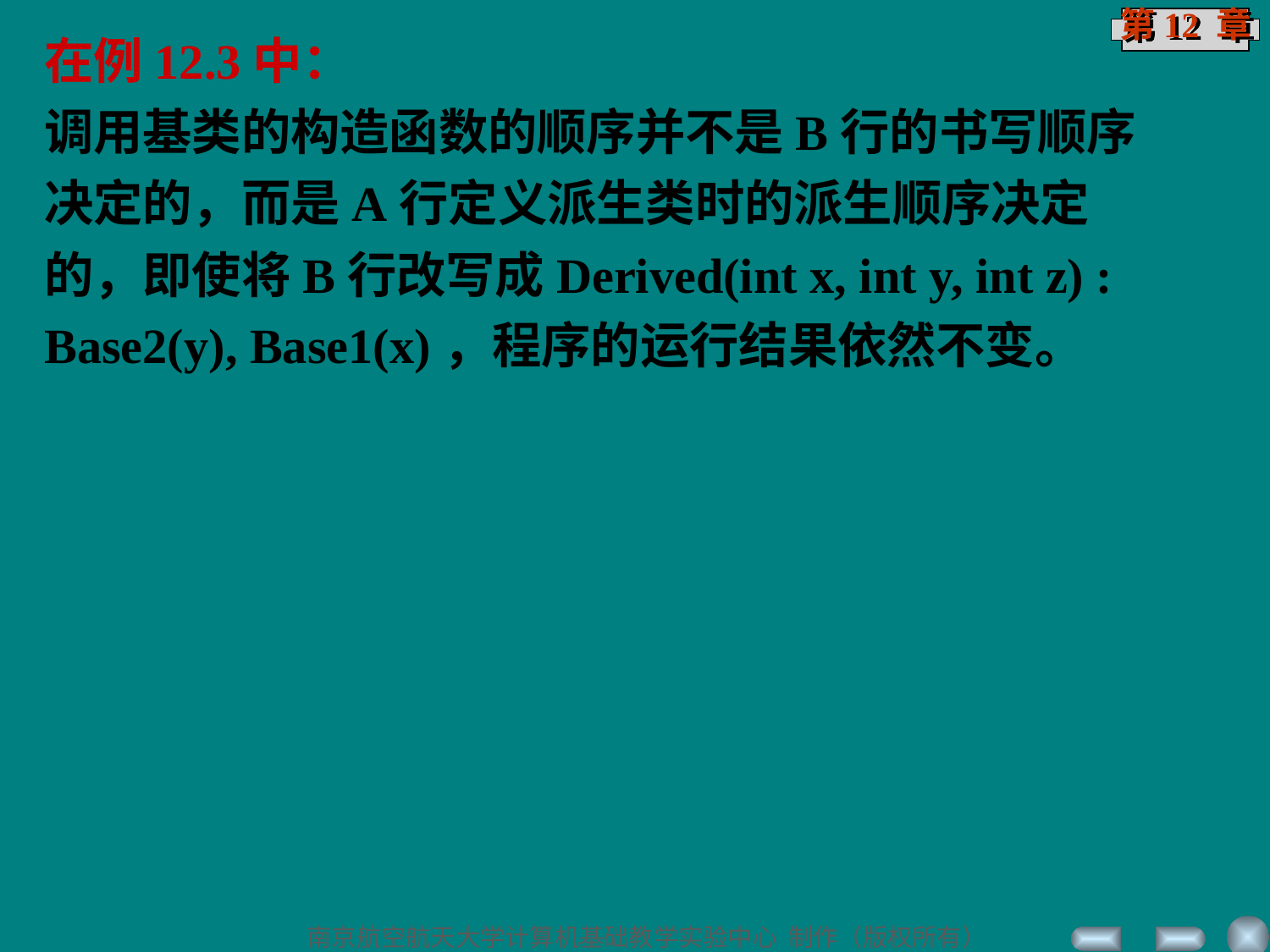

在例12.3中：
调用基类的构造函数的顺序并不是B行的书写顺序决定的，而是A行定义派生类时的派生顺序决定的，即使将B行改写成Derived(int x, int y, int z) : Base2(y), Base1(x)，程序的运行结果依然不变。